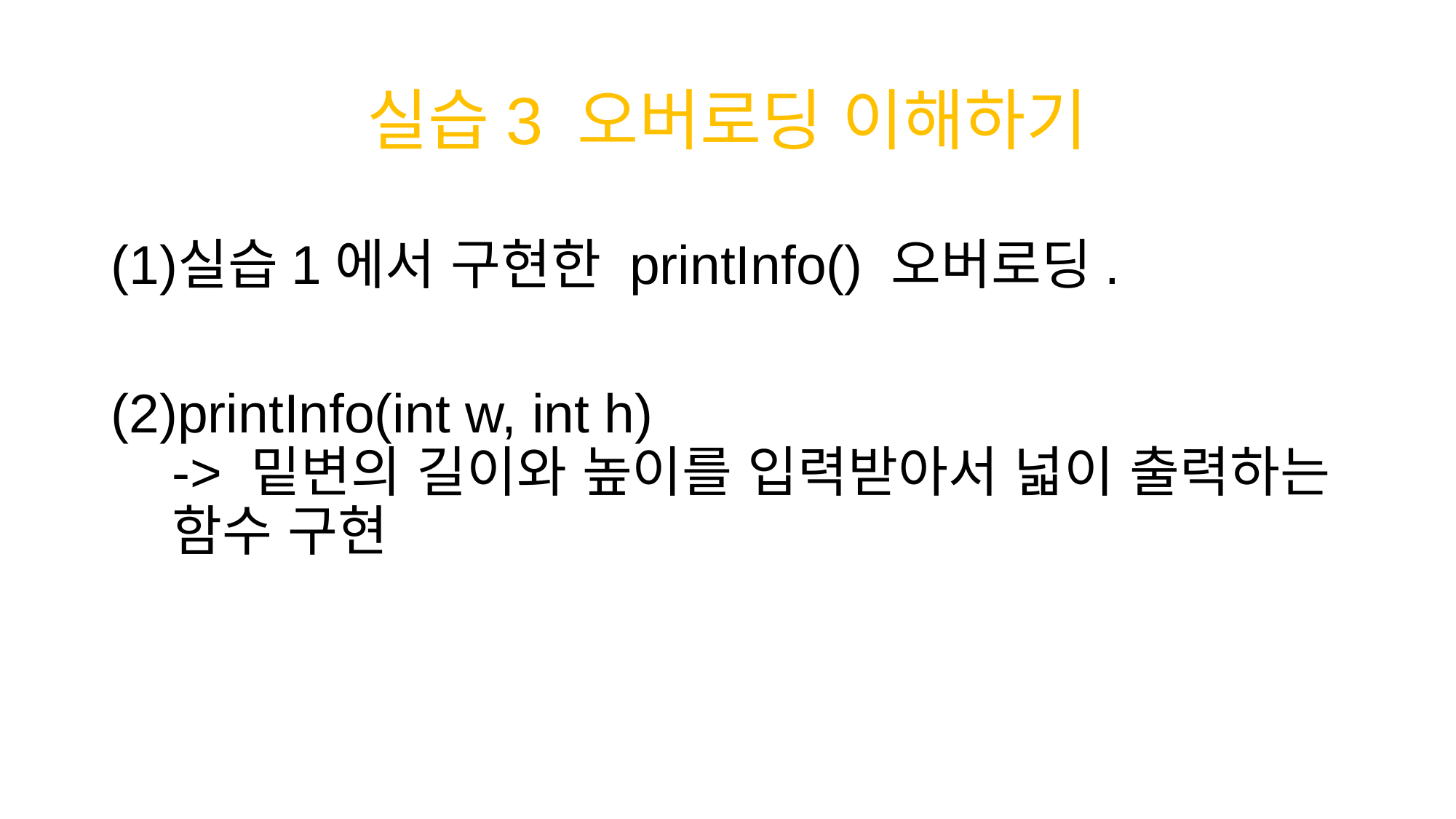

# 실습3 오버로딩 이해하기
실습1에서 구현한 printInfo() 오버로딩.

printInfo(int w, int h)
-> 밑변의 길이와 높이를 입력받아서 넓이 출력하는 함수 구현